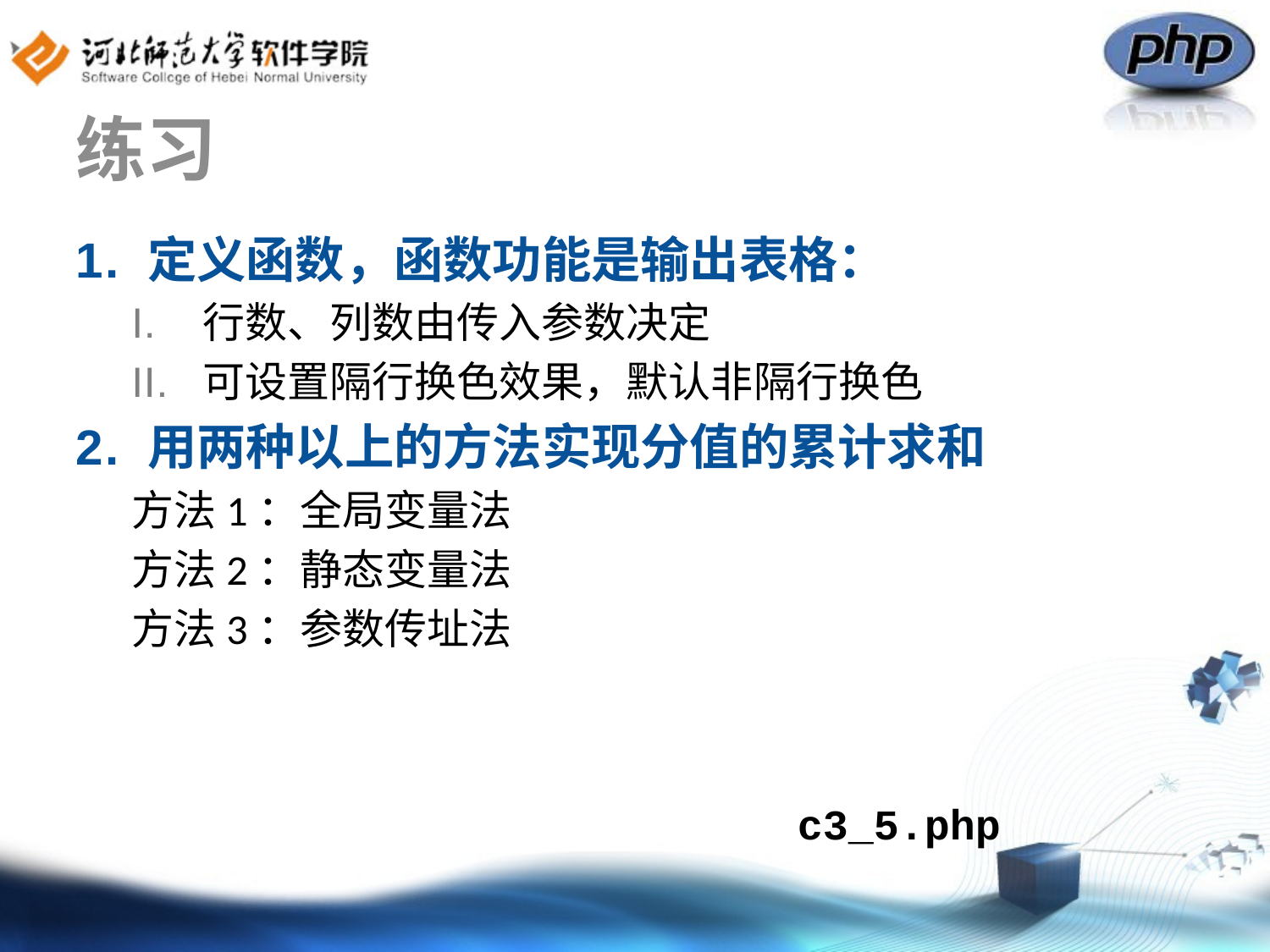

# 练习
定义函数，函数功能是输出表格：
行数、列数由传入参数决定
可设置隔行换色效果，默认非隔行换色
用两种以上的方法实现分值的累计求和
方法1：全局变量法
方法2：静态变量法
方法3：参数传址法
c3_5.php